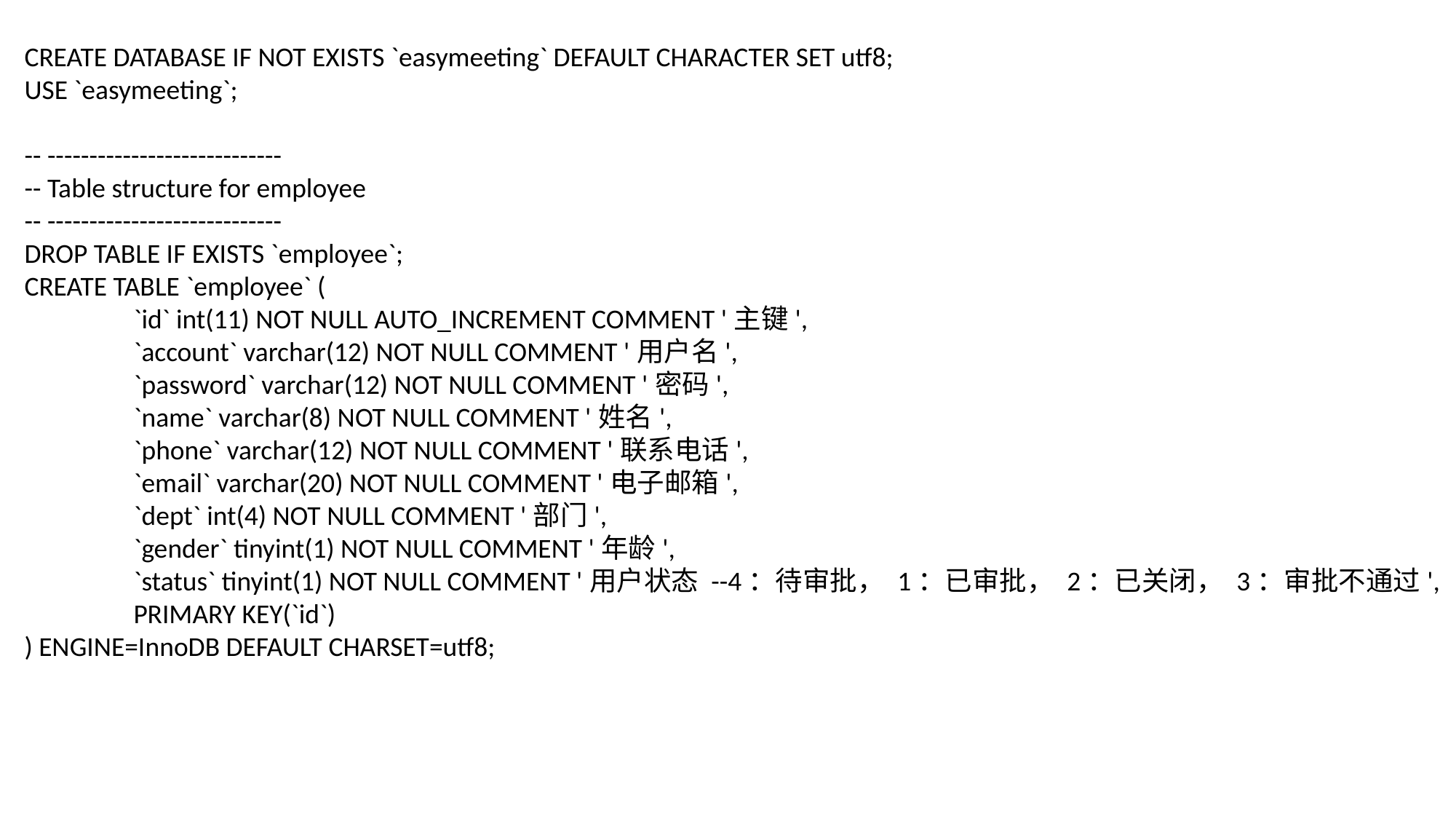

CREATE DATABASE IF NOT EXISTS `easymeeting` DEFAULT CHARACTER SET utf8;
USE `easymeeting`;

-- ----------------------------
-- Table structure for employee
-- ----------------------------
DROP TABLE IF EXISTS `employee`;
CREATE TABLE `employee` (
	`id` int(11) NOT NULL AUTO_INCREMENT COMMENT '主键',
	`account` varchar(12) NOT NULL COMMENT '用户名',
	`password` varchar(12) NOT NULL COMMENT '密码',
	`name` varchar(8) NOT NULL COMMENT '姓名',
	`phone` varchar(12) NOT NULL COMMENT '联系电话',
	`email` varchar(20) NOT NULL COMMENT '电子邮箱',
	`dept` int(4) NOT NULL COMMENT '部门',
	`gender` tinyint(1) NOT NULL COMMENT '年龄',
	`status` tinyint(1) NOT NULL COMMENT '用户状态 --4：待审批， 1：已审批， 2：已关闭， 3：审批不通过',
	PRIMARY KEY(`id`)
) ENGINE=InnoDB DEFAULT CHARSET=utf8;